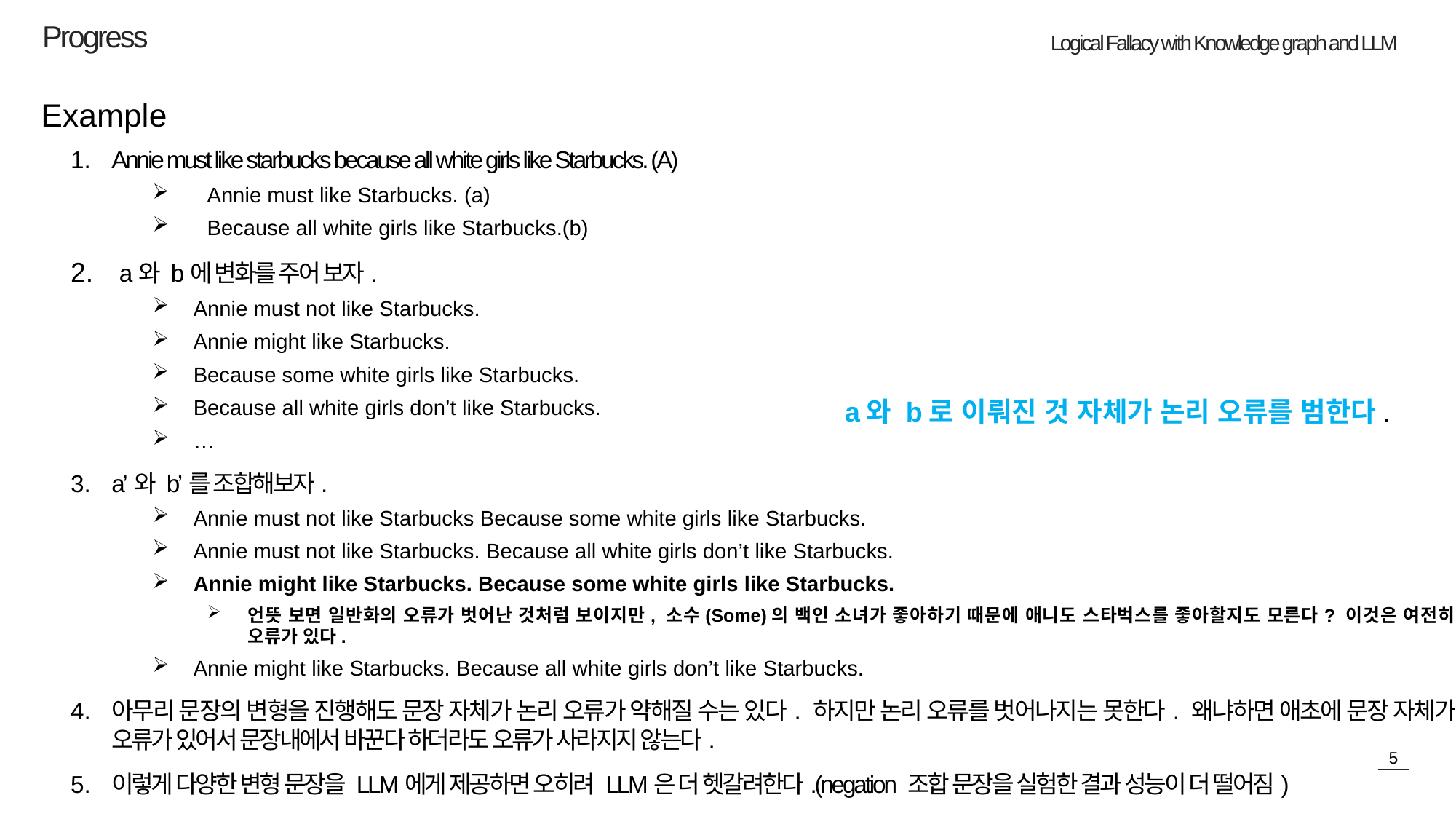

Progress
Example
Annie must like starbucks because all white girls like Starbucks. (A)
Annie must like Starbucks. (a)
Because all white girls like Starbucks.(b)
 a와 b에 변화를 주어 보자.
Annie must not like Starbucks.
Annie might like Starbucks.
Because some white girls like Starbucks.
Because all white girls don’t like Starbucks.
…
a’와 b’를 조합해보자.
Annie must not like Starbucks Because some white girls like Starbucks.
Annie must not like Starbucks. Because all white girls don’t like Starbucks.
Annie might like Starbucks. Because some white girls like Starbucks.
언뜻 보면 일반화의 오류가 벗어난 것처럼 보이지만, 소수(Some)의 백인 소녀가 좋아하기 때문에 애니도 스타벅스를 좋아할지도 모른다? 이것은 여전히 오류가 있다.
Annie might like Starbucks. Because all white girls don’t like Starbucks.
아무리 문장의 변형을 진행해도 문장 자체가 논리 오류가 약해질 수는 있다. 하지만 논리 오류를 벗어나지는 못한다. 왜냐하면 애초에 문장 자체가 오류가 있어서 문장내에서 바꾼다 하더라도 오류가 사라지지 않는다.
이렇게 다양한 변형 문장을 LLM에게 제공하면 오히려 LLM은 더 헷갈려한다.(negation 조합 문장을 실험한 결과 성능이 더 떨어짐)
a와 b로 이뤄진 것 자체가 논리 오류를 범한다.